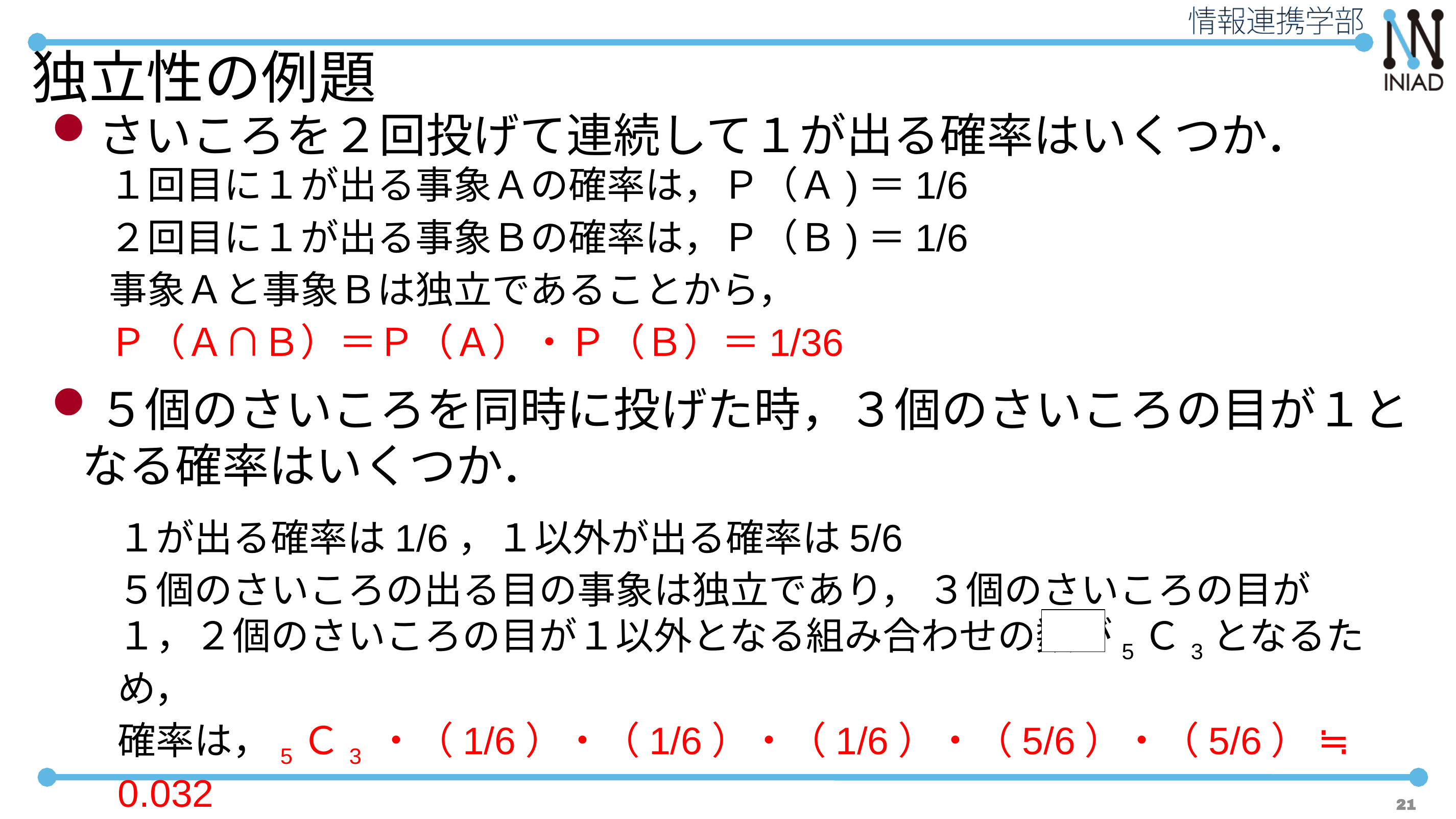

# 独立性の例題
さいころを２回投げて連続して１が出る確率はいくつか．
１回目に１が出る事象Ａの確率は，Ｐ（Ａ)＝1/6
２回目に１が出る事象Ｂの確率は，Ｐ（Ｂ)＝1/6
事象Ａと事象Ｂは独立であることから，
Ｐ（Ａ∩Ｂ）＝Ｐ（Ａ）・Ｐ（Ｂ）＝1/36
５個のさいころを同時に投げた時，３個のさいころの目が１となる確率はいくつか．
１が出る確率は1/6，１以外が出る確率は5/6
５個のさいころの出る目の事象は独立であり， ３個のさいころの目が１，２個のさいころの目が１以外となる組み合わせの数が5Ｃ3となるため，
確率は，5Ｃ3 ・（1/6）・（1/6）・（1/6）・（5/6）・（5/6） ≒ 0.032

21